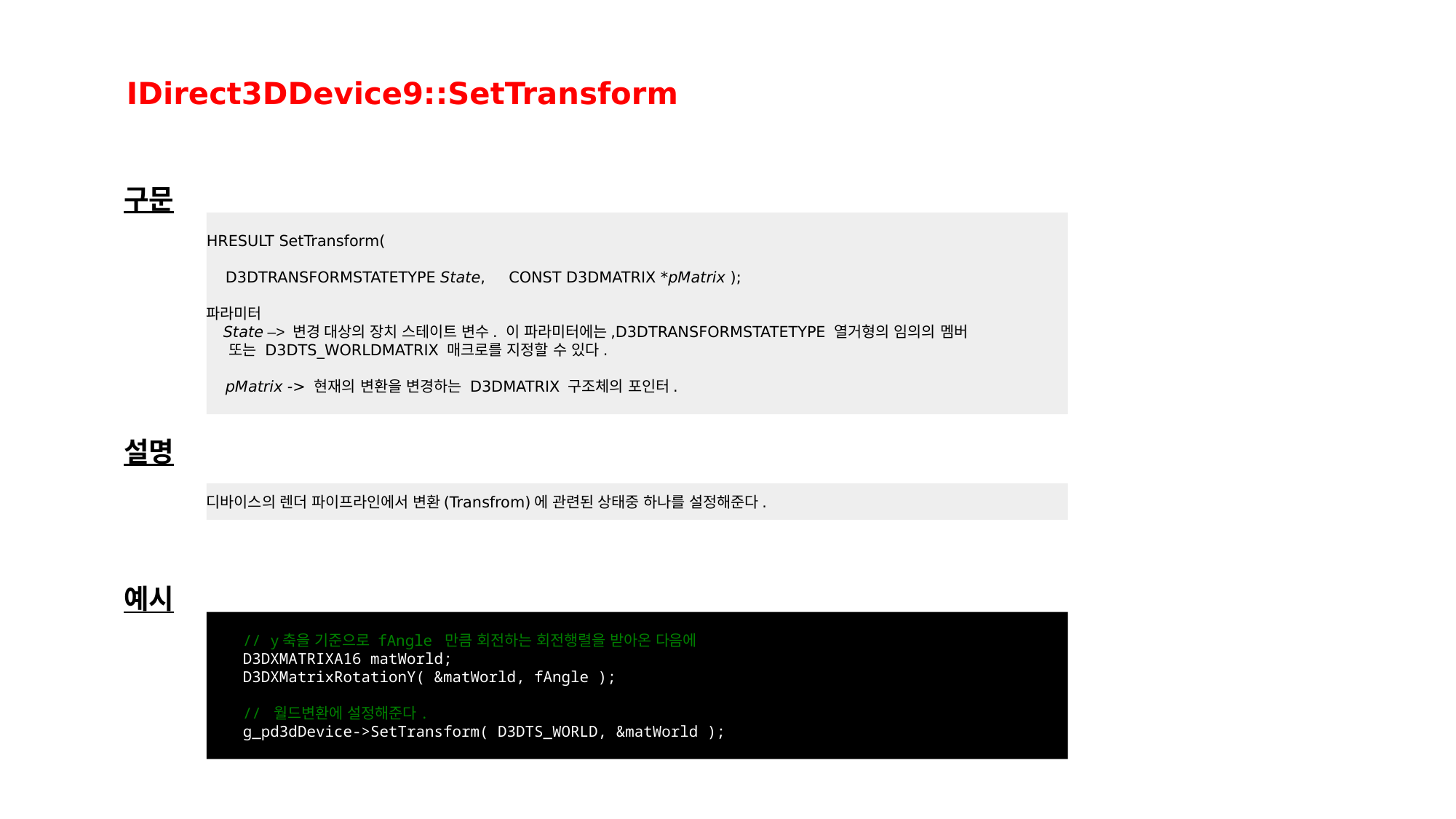

IDirect3DDevice9::SetTransform
구문
HRESULT SetTransform(      
    D3DTRANSFORMSTATETYPE State,     CONST D3DMATRIX *pMatrix );

파라미터
    State –> 변경 대상의 장치 스테이트 변수. 이 파라미터에는,D3DTRANSFORMSTATETYPE 열거형의 임의의 멤버
    또는 D3DTS_WORLDMATRIX 매크로를 지정할 수 있다.

    pMatrix -> 현재의 변환을 변경하는 D3DMATRIX 구조체의 포인터.
설명
디바이스의 렌더 파이프라인에서 변환(Transfrom)에 관련된 상태중 하나를 설정해준다.
예시
    // y축을 기준으로 fAngle 만큼 회전하는 회전행렬을 받아온 다음에
    D3DXMATRIXA16 matWorld;
    D3DXMatrixRotationY( &matWorld, fAngle );

    // 월드변환에 설정해준다.
    g_pd3dDevice->SetTransform( D3DTS_WORLD, &matWorld );